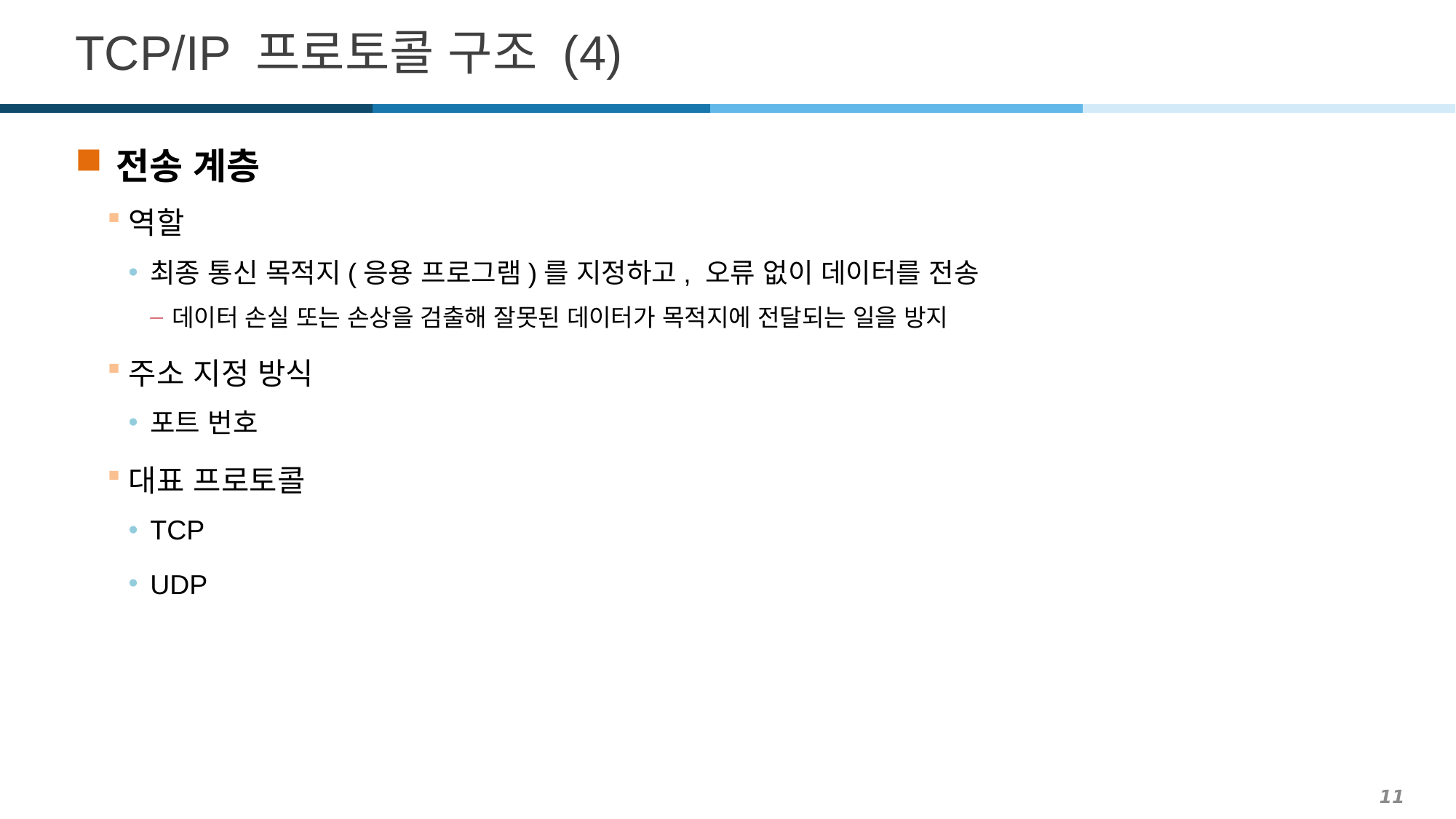

# TCP/IP 프로토콜 구조 (4)
전송 계층
역할
최종 통신 목적지(응용 프로그램)를 지정하고, 오류 없이 데이터를 전송
데이터 손실 또는 손상을 검출해 잘못된 데이터가 목적지에 전달되는 일을 방지
주소 지정 방식
포트 번호
대표 프로토콜
TCP
UDP